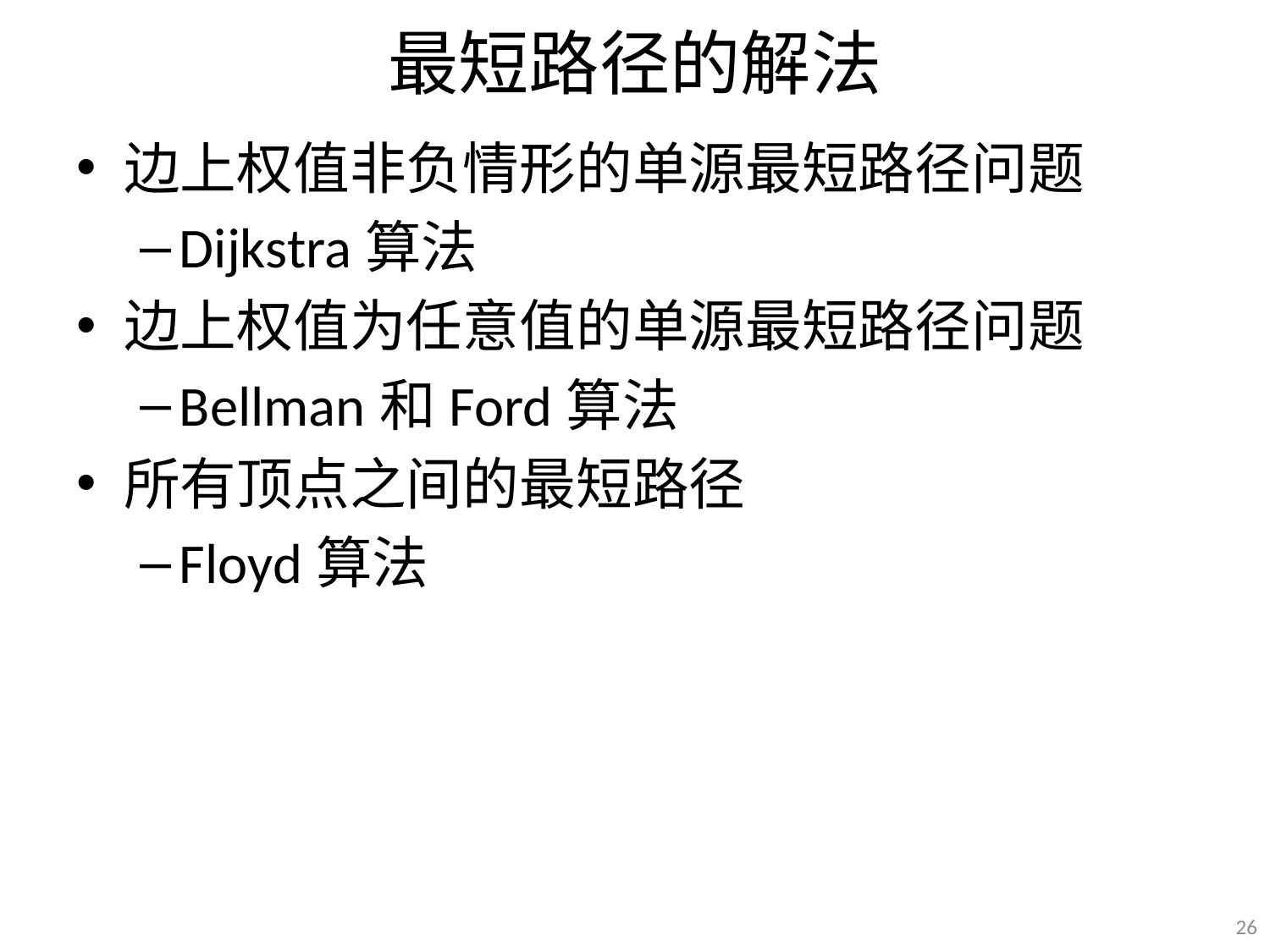

# 最短路径的解法
边上权值非负情形的单源最短路径问题
Dijkstra算法
边上权值为任意值的单源最短路径问题
Bellman和Ford算法
所有顶点之间的最短路径
Floyd算法

26